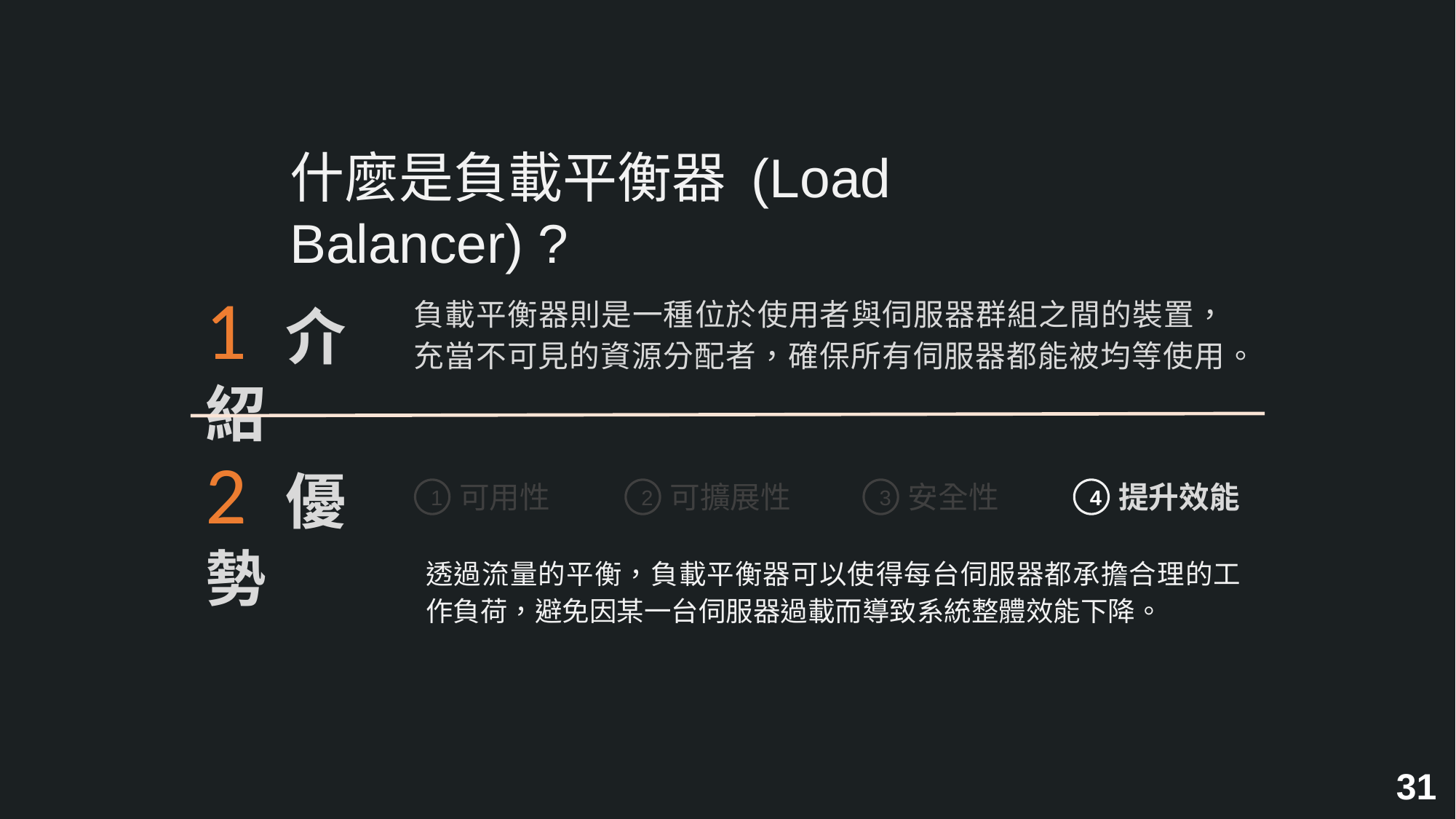

什麼是負載平衡器 (Load Balancer) ?
1 介紹
負載平衡器則是一種位於使用者與伺服器群組之間的裝置，充當不可見的資源分配者，確保所有伺服器都能被均等使用。
2 優勢
可用性
1
可擴展性
2
安全性
3
提升效能
4
透過流量的平衡，負載平衡器可以使得每台伺服器都承擔合理的工作負荷，避免因某一台伺服器過載而導致系統整體效能下降。
31